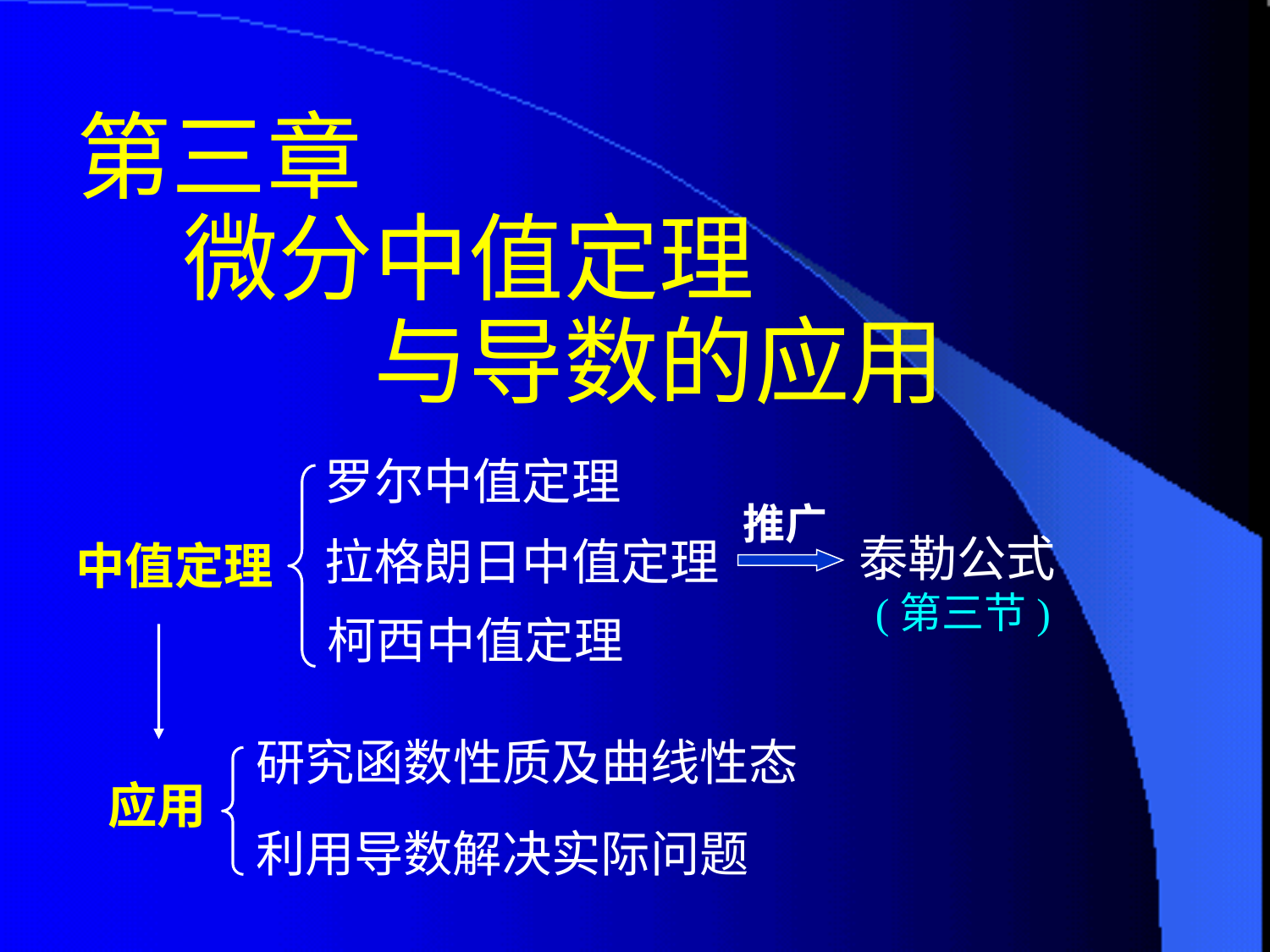

# 第三章
微分中值定理
与导数的应用
罗尔中值定理

推广

泰勒公式
(第三节)
拉格朗日中值定理
中值定理
柯西中值定理

研究函数性质及曲线性态

应用
利用导数解决实际问题